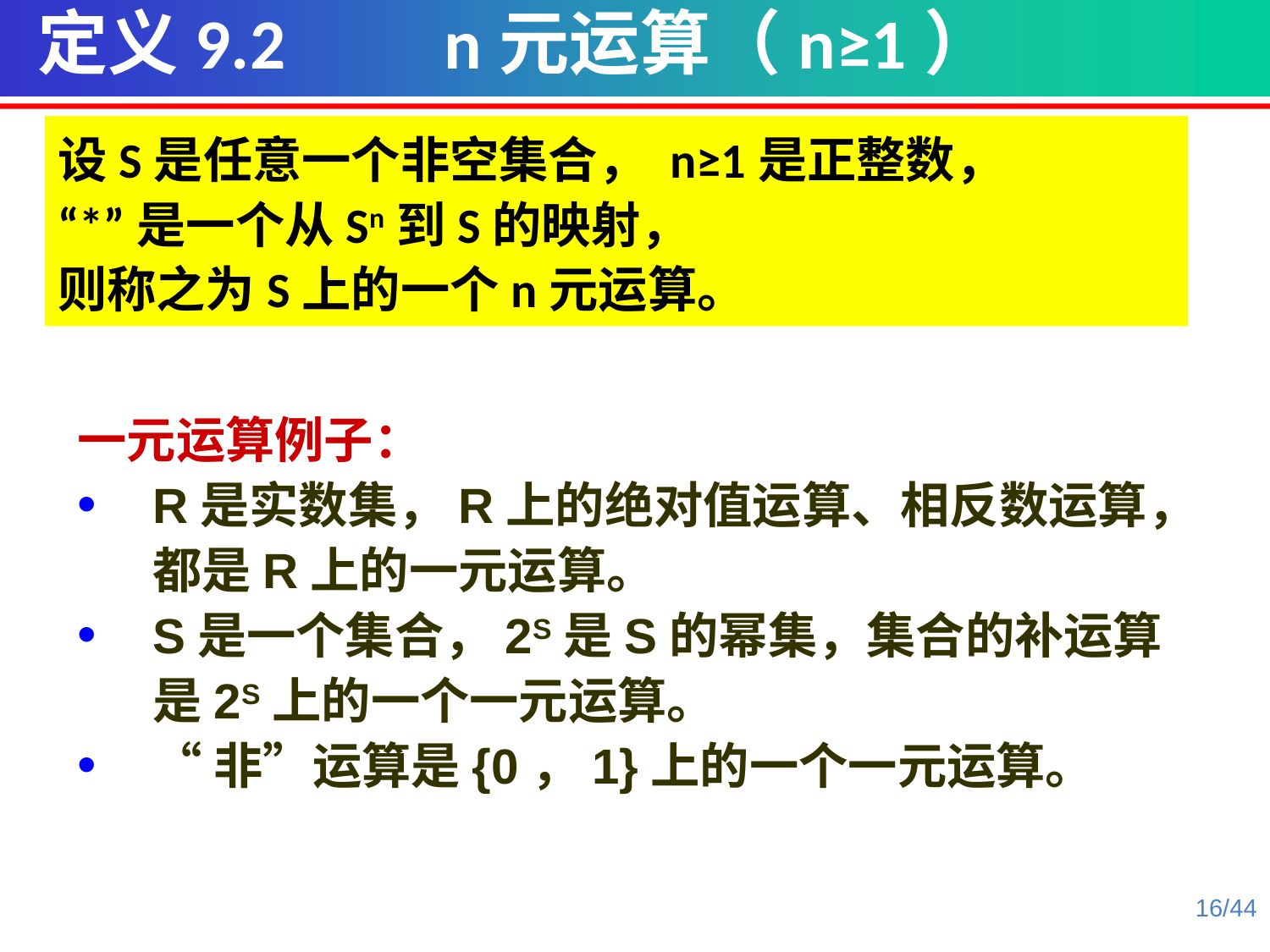

定义9.2          n元运算（n≥1）
设S是任意一个非空集合， n≥1是正整数，
“*”是一个从Sn到S的映射，
则称之为S上的一个n元运算。
一元运算例子：
R是实数集，R上的绝对值运算、相反数运算，都是R上的一元运算。
S是一个集合，2S是S的幂集，集合的补运算是2S上的一个一元运算。
“非”运算是{0，1}上的一个一元运算。
16/44